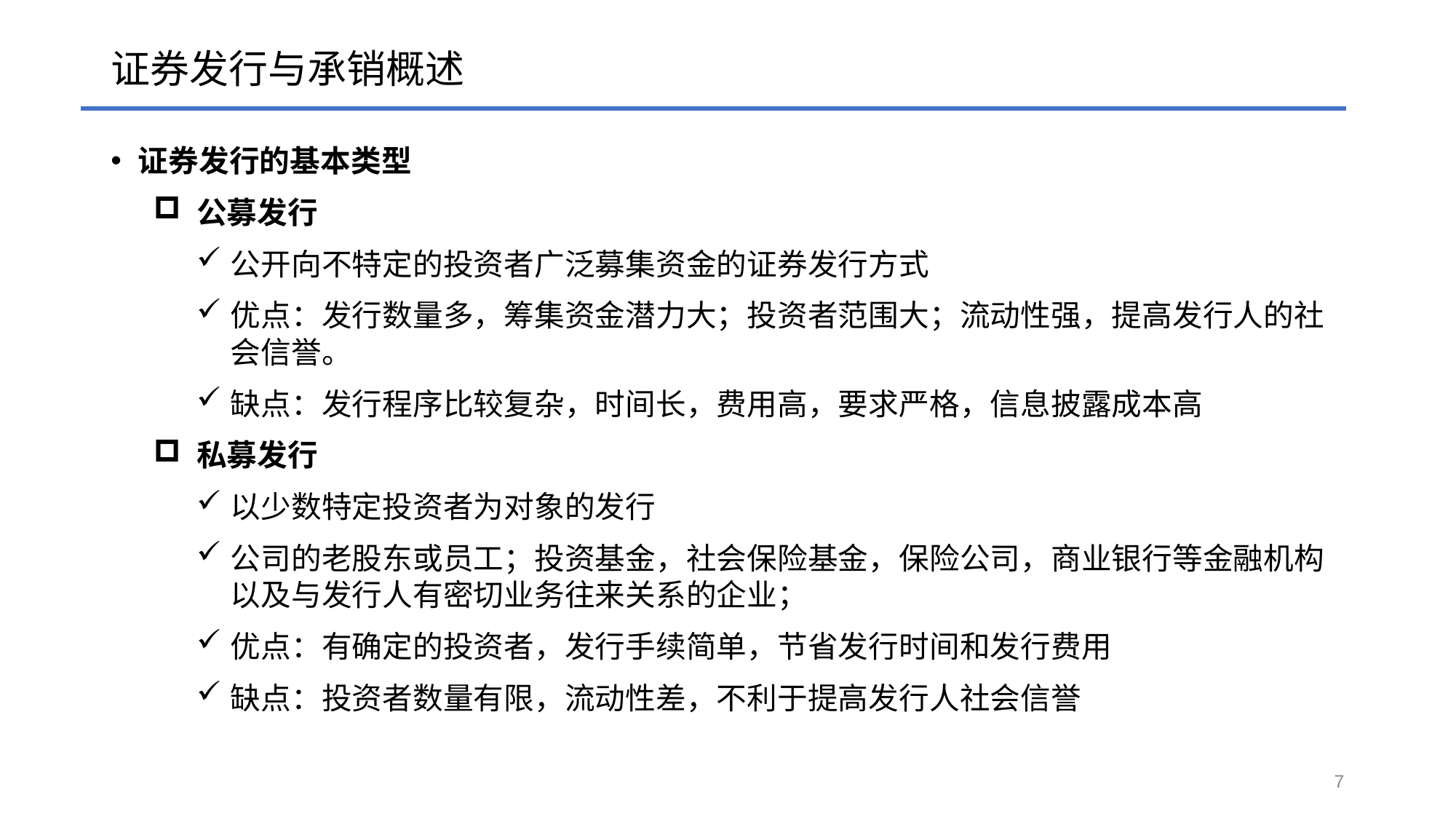

# 证券发行与承销概述
证券发行的基本类型
公募发行
公开向不特定的投资者广泛募集资金的证券发行方式
优点：发行数量多，筹集资金潜力大；投资者范围大；流动性强，提高发行人的社会信誉。
缺点：发行程序比较复杂，时间长，费用高，要求严格，信息披露成本高
私募发行
以少数特定投资者为对象的发行
公司的老股东或员工；投资基金，社会保险基金，保险公司，商业银行等金融机构以及与发行人有密切业务往来关系的企业；
优点：有确定的投资者，发行手续简单，节省发行时间和发行费用
缺点：投资者数量有限，流动性差，不利于提高发行人社会信誉
7